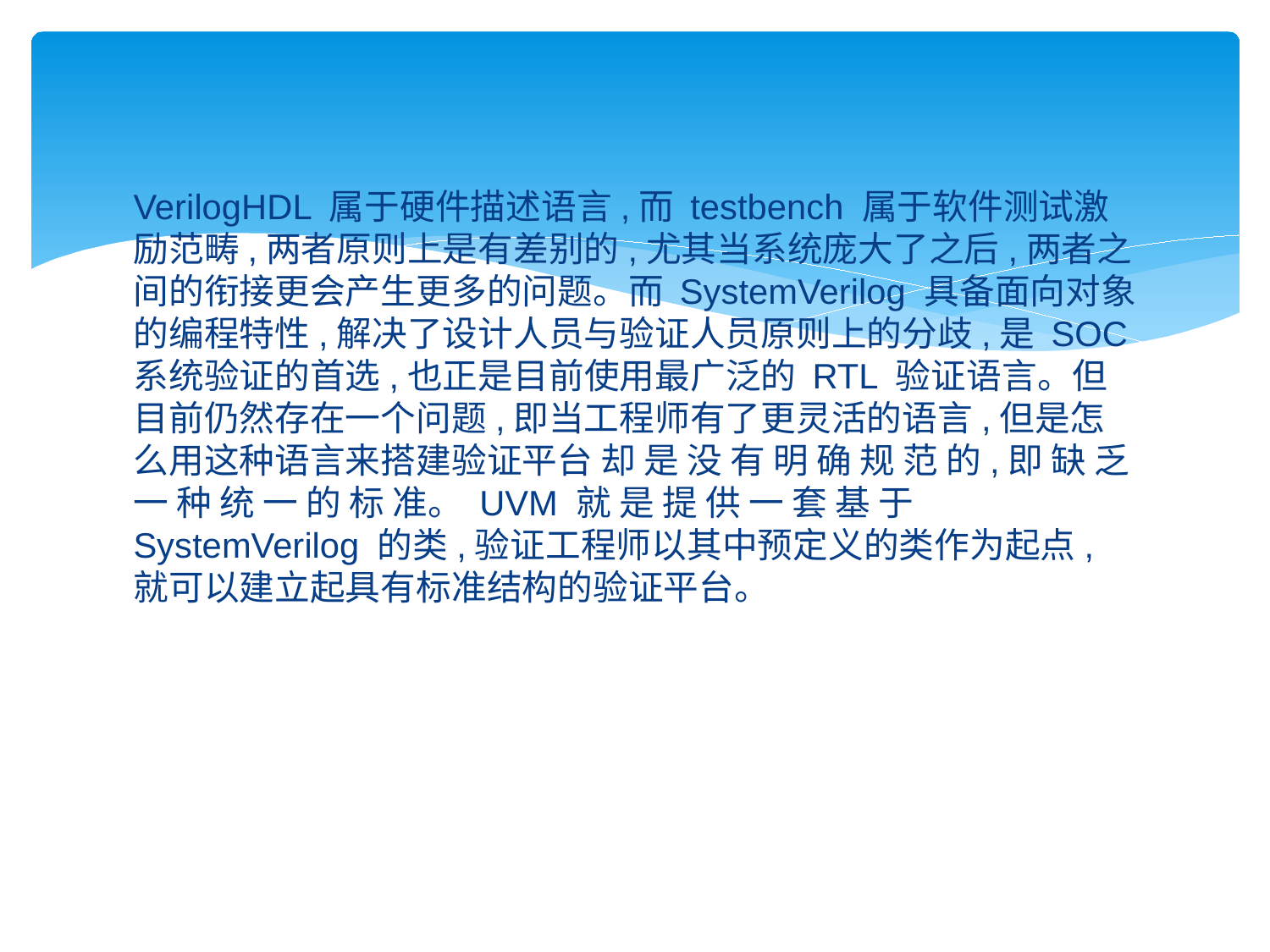

#
VerilogHDL 属于硬件描述语言,而 testbench 属于软件测试激励范畴,两者原则上是有差别的,尤其当系统庞大了之后,两者之间的衔接更会产生更多的问题。而 SystemVerilog 具备面向对象的编程特性,解决了设计人员与验证人员原则上的分歧,是 SOC 系统验证的首选,也正是目前使用最广泛的 RTL 验证语言。但目前仍然存在一个问题,即当工程师有了更灵活的语言,但是怎么用这种语言来搭建验证平台 却 是 没 有 明 确 规 范 的,即 缺 乏 一 种 统 一 的 标 准。 UVM 就 是 提 供 一 套 基 于SystemVerilog 的类,验证工程师以其中预定义的类作为起点,就可以建立起具有标准结构的验证平台。